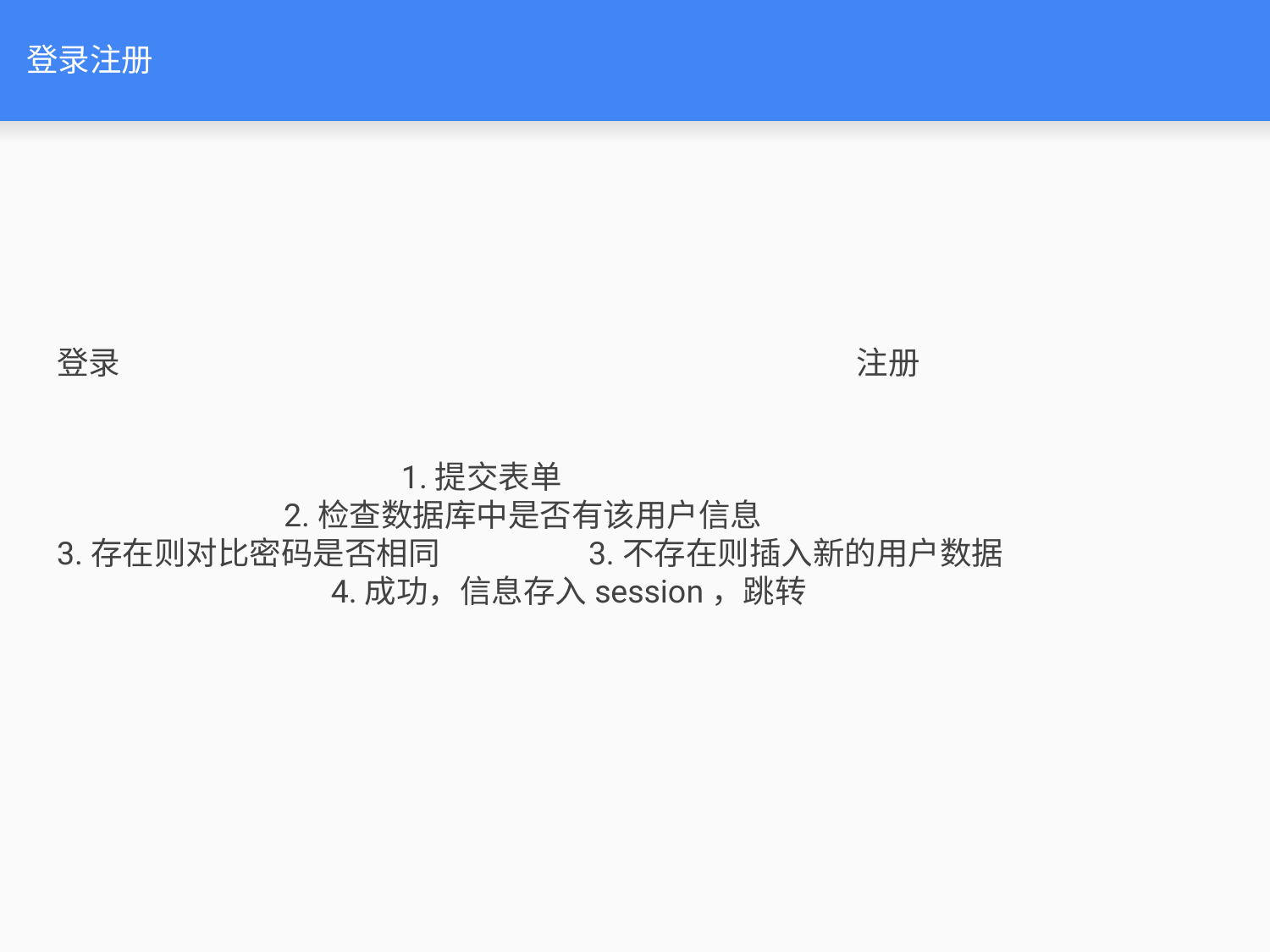

# 登录注册
登录                                                                                              注册

                                            1.提交表单
                             2.检查数据库中是否有该用户信息
3.存在则对比密码是否相同                  3.不存在则插入新的用户数据
                                   4.成功，信息存入session，跳转